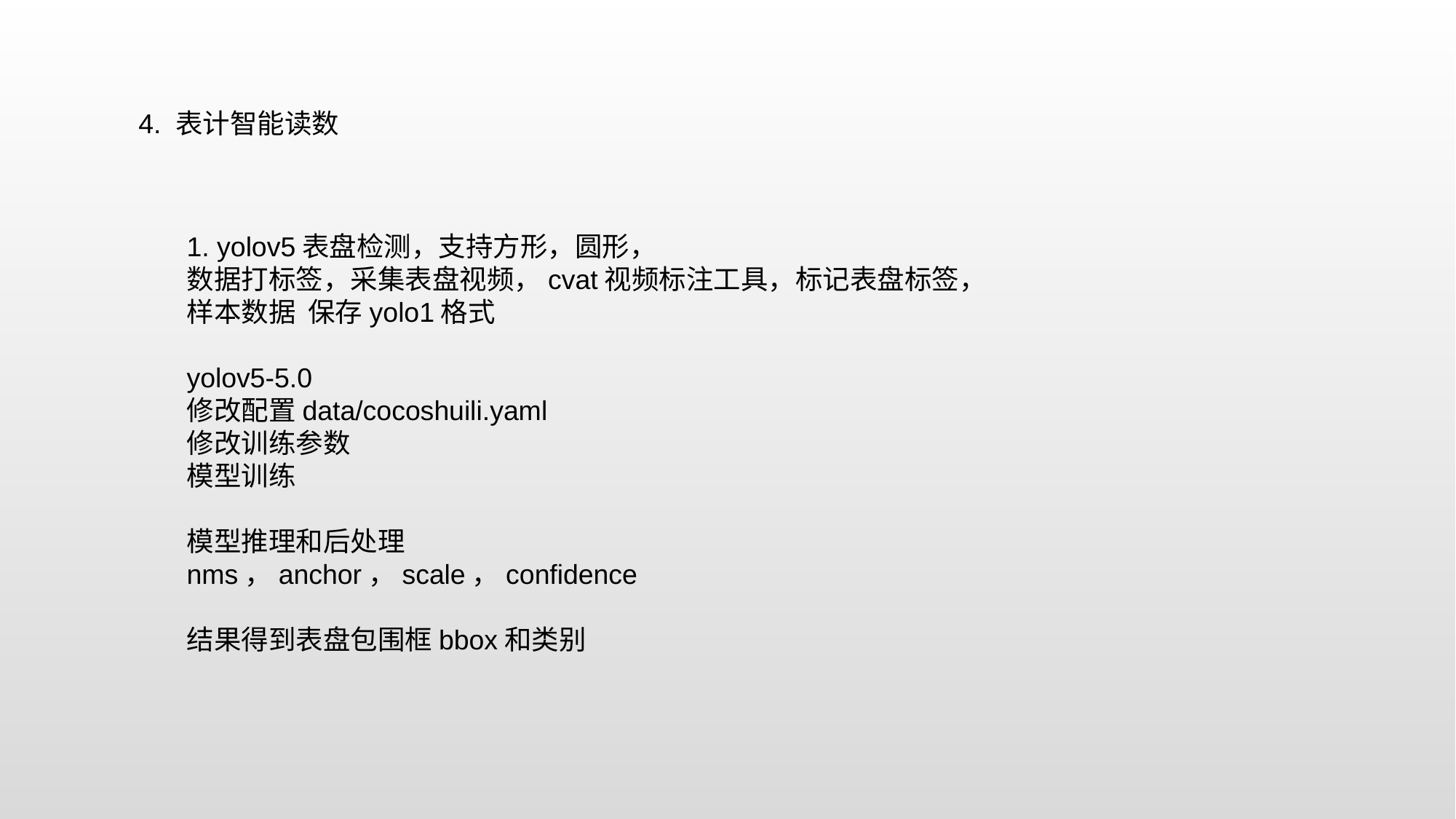

4. 表计智能读数
1. yolov5表盘检测，支持方形，圆形，
数据打标签，采集表盘视频，cvat视频标注工具，标记表盘标签，样本数据  保存yolo1格式

yolov5-5.0
修改配置data/cocoshuili.yaml
修改训练参数
模型训练

模型推理和后处理
nms，anchor，scale，confidence

结果得到表盘包围框bbox和类别